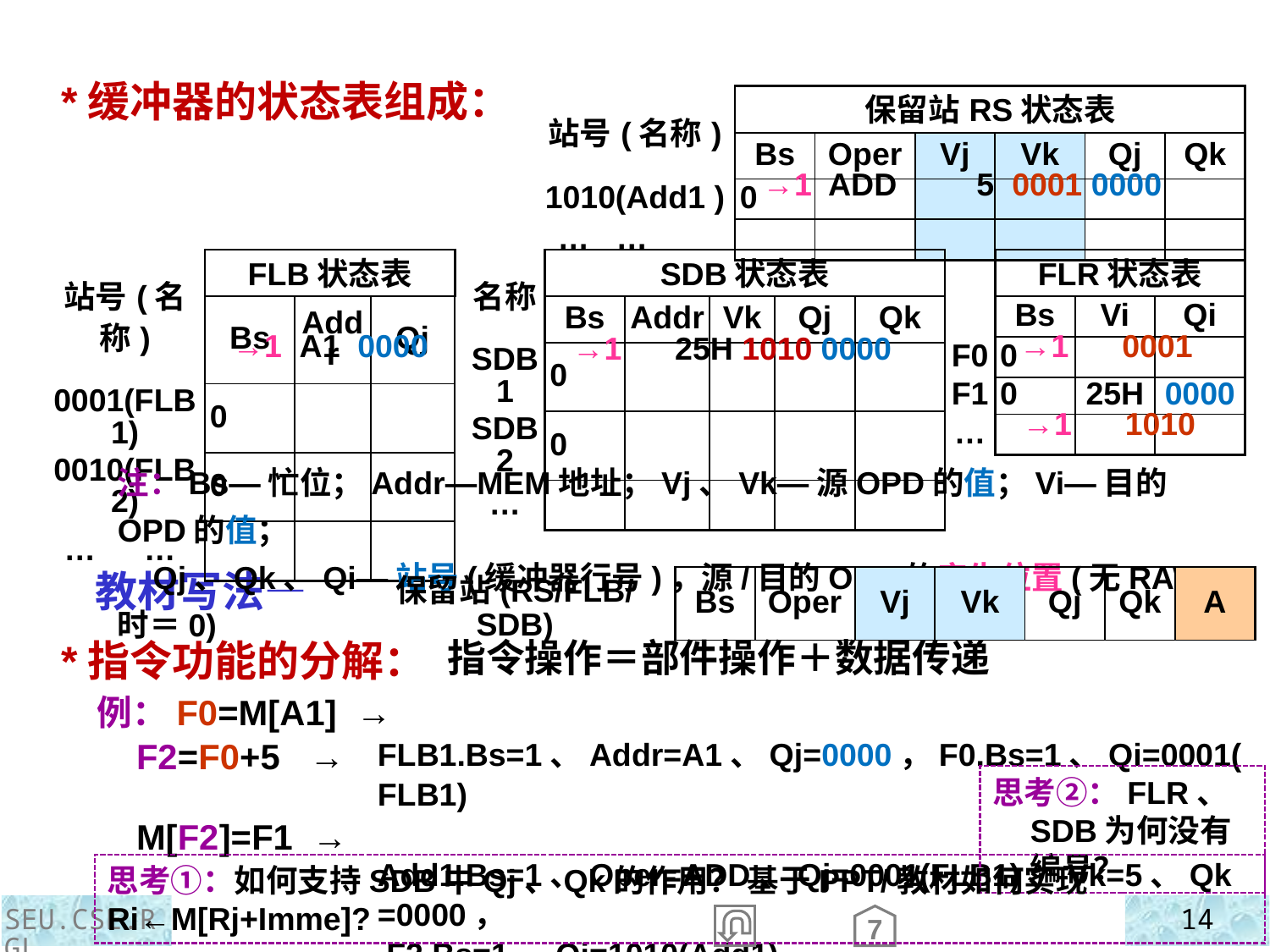

*缓冲器的状态表组成：

     教材写法—
  *指令功能的分解：
| 站号(名称) | 保留站RS状态表 |  |  |  |  |  |
| --- | --- | --- | --- | --- | --- | --- |
|  | Bs | Oper | Vj | Vk | Qj | Qk |
| 1010(Add1 ) | 0 |  |  |  |  |  |
| … … |  |  |  |  |  |  |
→1  ADD         5  0001 0000
→1      1010
| 站号(名称) |  | FLB状态表 |  |  |
| --- | --- | --- | --- | --- |
|  |  | Bs | Addr | Qj |
| 0001(FLB1) |  | 0 |  |  |
| 0010(FLB2) |  | 0 |  |  |
| … | … |  |  |  |
| 名称 | SDB状态表 |  |  |  |  |
| --- | --- | --- | --- | --- | --- |
|  | Bs | Addr | Vk | Qj | Qk |
| SDB1 | 0 |  |  |  |  |
| SDB2 | 0 |  |  |  |  |
| … |  |  |  |  |  |
|  | FLR状态表 |  |  |
| --- | --- | --- | --- |
|  | Bs | Vi | Qi |
| F0 | 0 |  |  |
| F1 | 0 | 25H | 0000 |
| … |  |  |  |
→1  A1  0000
→1      0001
→1      25H 1010 0000
注：Bs—忙位；Addr—MEM地址；Vj、Vk—源OPD的值；Vi—目的OPD的值；
    Qj、Qk、Qi—站号(缓冲器行号)，源/目的OPD的产生位置(无RAW时＝0)
| 保留站(RS/FLB/SDB) | Bs | Oper | Vj | Vk | Qj | Qk | A |
| --- | --- | --- | --- | --- | --- | --- | --- |
指令操作＝部件操作＋数据传递
例：F0=M[A1]  →
    F2=F0+5   →

    M[F2]=F1  →
 FLB1.Bs=1、Addr=A1、Qj=0000，F0.Bs=1、Qi=0001(FLB1)
 Add1.Bs=1、Oper=ADD、Qj=0001(FLB1)、Vk=5、Qk=0000，
 F2.Bs=1、Qi=1010(Add1)
 SDB1.Bs=1、Qj=1010、Vj=25H、Qk=0000
思考②：FLR、SDB为何没有编号？
思考①：如何支持SDB中Qj、Qk的作用？ 基于PPT/教材如何实现Ri←M[Rj+Imme]?
SEU.CSE.RGL
14

7